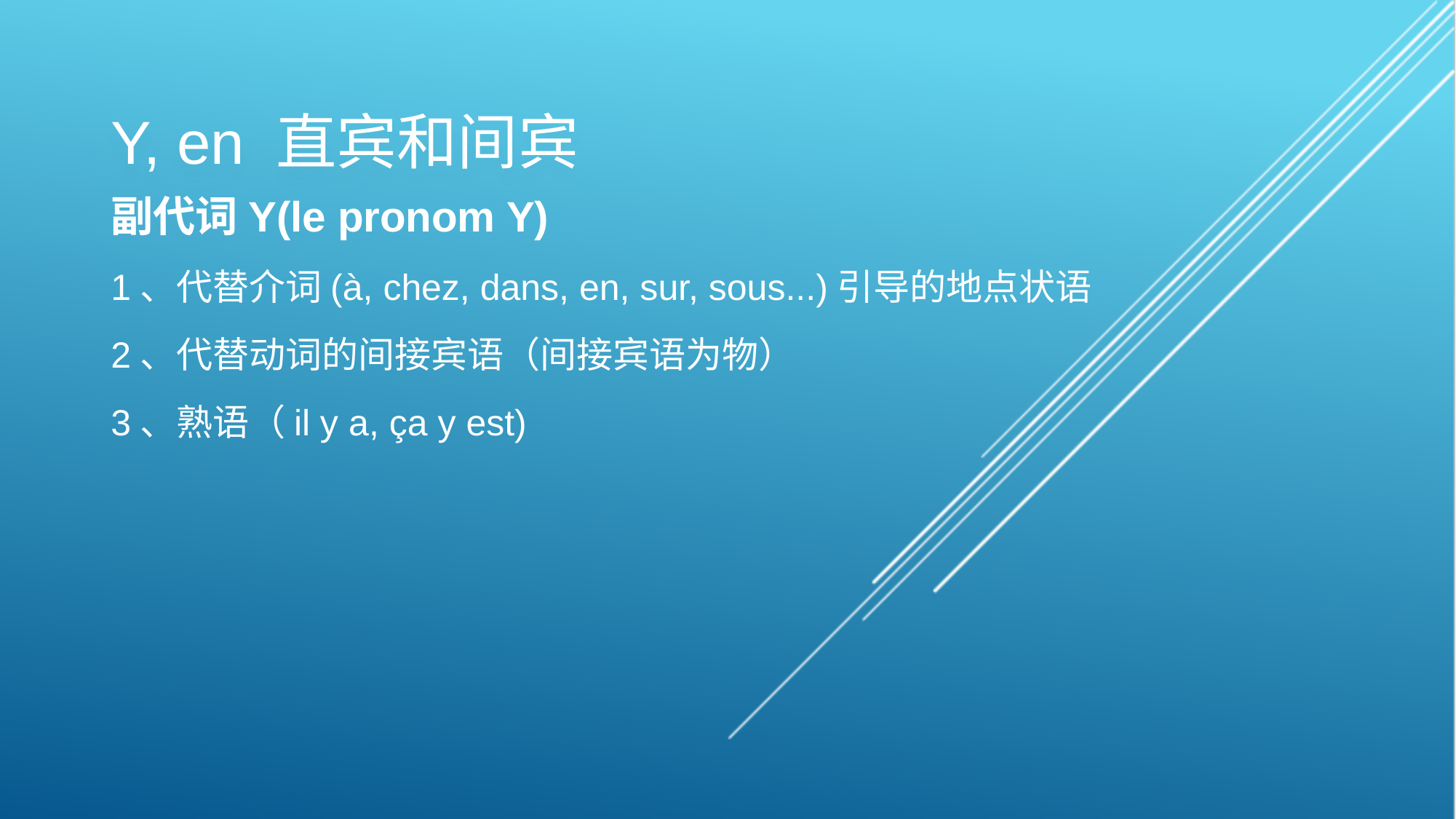

# Y, en 直宾和间宾
副代词Y(le pronom Y)
1、代替介词(à, chez, dans, en, sur, sous...)引导的地点状语
2、代替动词的间接宾语（间接宾语为物）
3、熟语（il y a, ça y est)